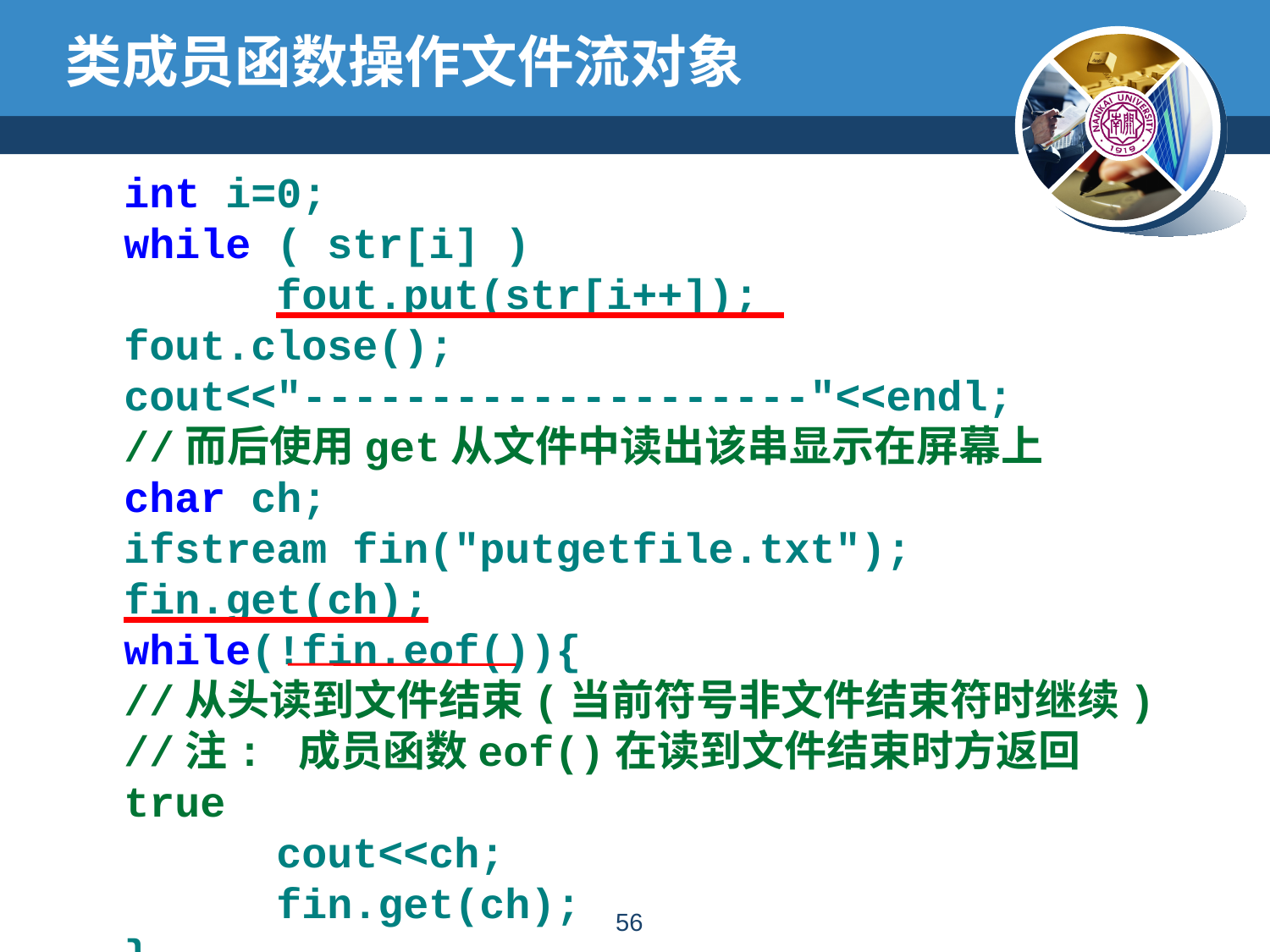

# 类成员函数操作文件流对象
	int i=0;
	while ( str[i] )
	      fout.put(str[i++]);
	fout.close();
	cout<<"--------------------"<<endl;
 	//而后使用get从文件中读出该串显示在屏幕上
	char ch;
	ifstream fin("putgetfile.txt");
	fin.get(ch);
	while(!fin.eof()){
	//从头读到文件结束(当前符号非文件结束符时继续)
	//注: 成员函数eof()在读到文件结束时方返回true
	      cout<<ch;
	      fin.get(ch);
	}
56